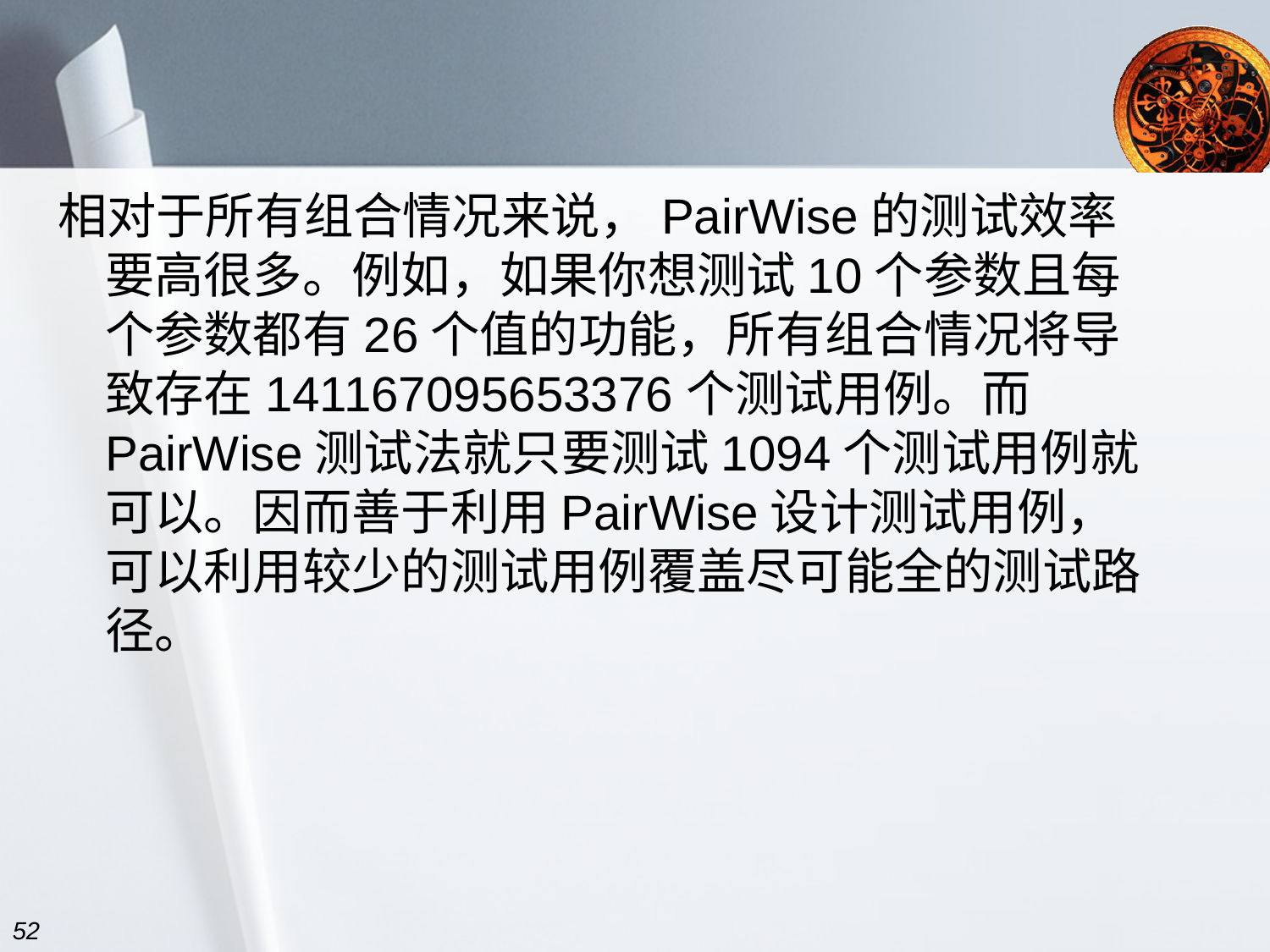

#
相对于所有组合情况来说，PairWise的测试效率要高很多。例如，如果你想测试10个参数且每个参数都有26个值的功能，所有组合情况将导致存在141167095653376个测试用例。而PairWise测试法就只要测试1094个测试用例就可以。因而善于利用PairWise设计测试用例，可以利用较少的测试用例覆盖尽可能全的测试路径。
52